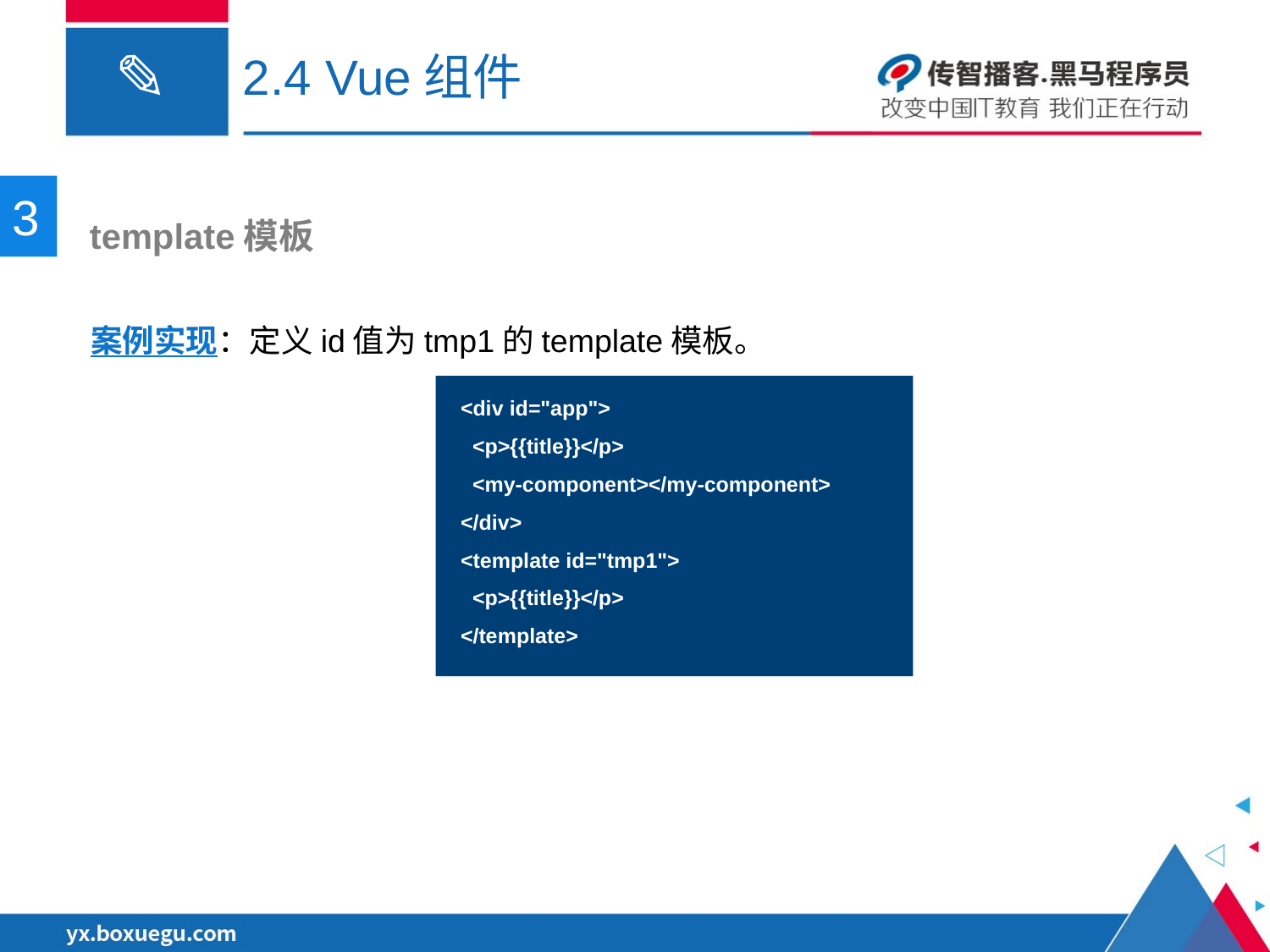

# 2.4 Vue组件

3
  template模板
案例实现：定义id值为tmp1的template模板。

<div id="app">
  <p>{{title}}</p>
  <my-component></my-component>
</div>
<template id="tmp1">
  <p>{{title}}</p>
</template>